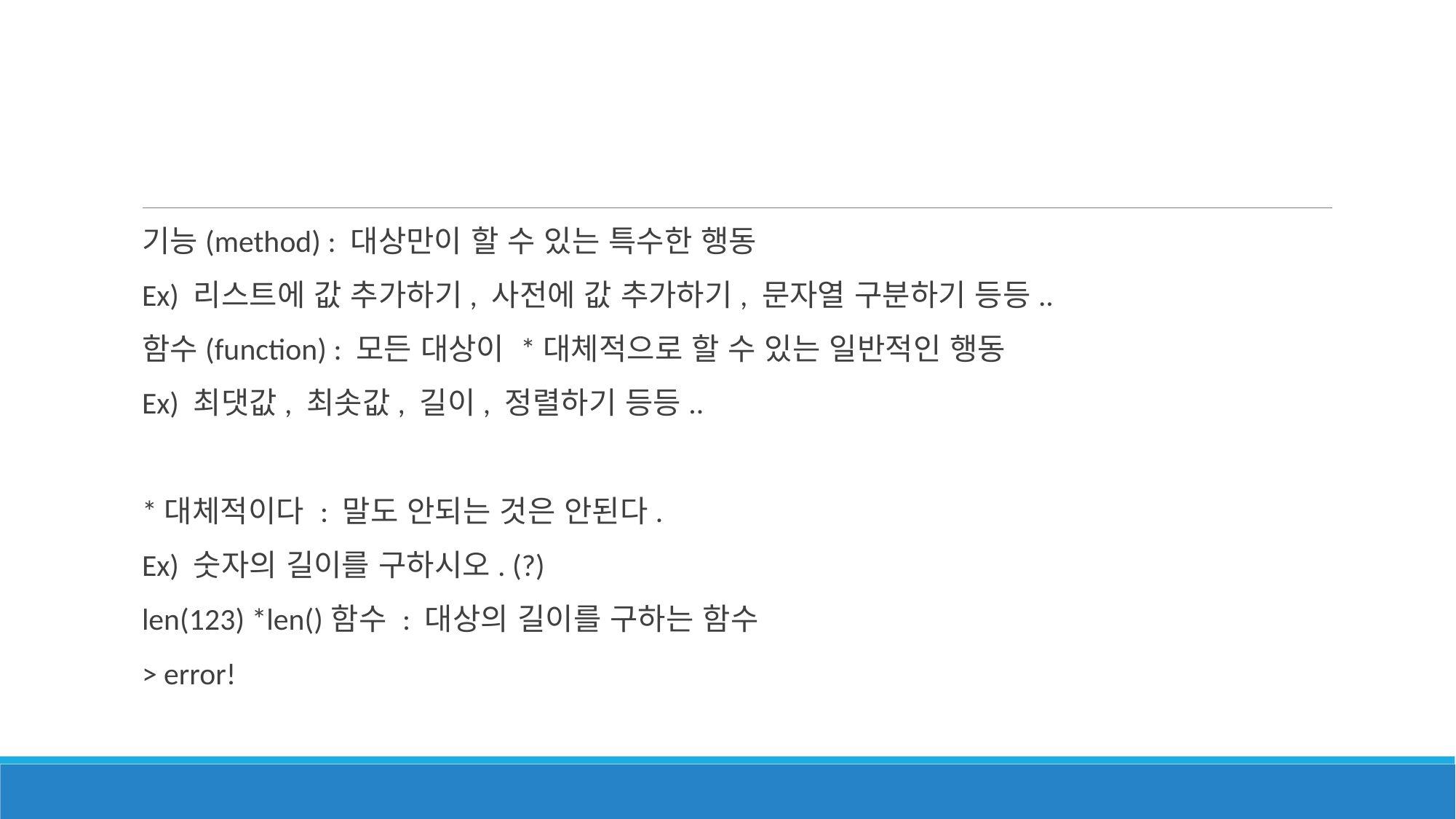

기능(method) : 대상만이 할 수 있는 특수한 행동
Ex) 리스트에 값 추가하기, 사전에 값 추가하기, 문자열 구분하기 등등..
함수(function) : 모든 대상이 *대체적으로 할 수 있는 일반적인 행동
Ex) 최댓값, 최솟값, 길이, 정렬하기 등등..

*대체적이다 : 말도 안되는 것은 안된다.
Ex) 숫자의 길이를 구하시오. (?)
len(123) *len()함수 : 대상의 길이를 구하는 함수
> error!